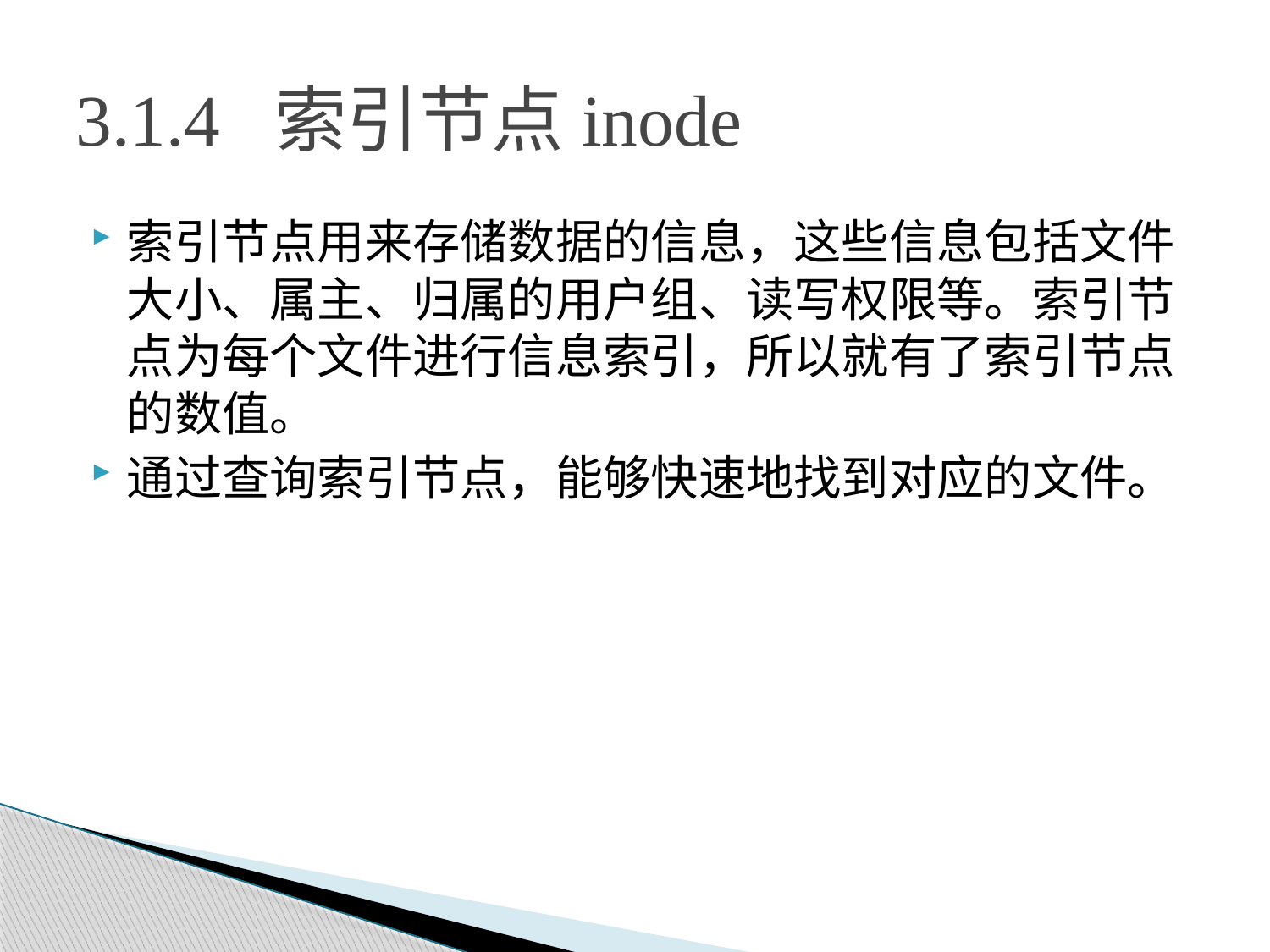

# 3.1.4  索引节点inode
索引节点用来存储数据的信息，这些信息包括文件大小、属主、归属的用户组、读写权限等。索引节点为每个文件进行信息索引，所以就有了索引节点的数值。
通过查询索引节点，能够快速地找到对应的文件。